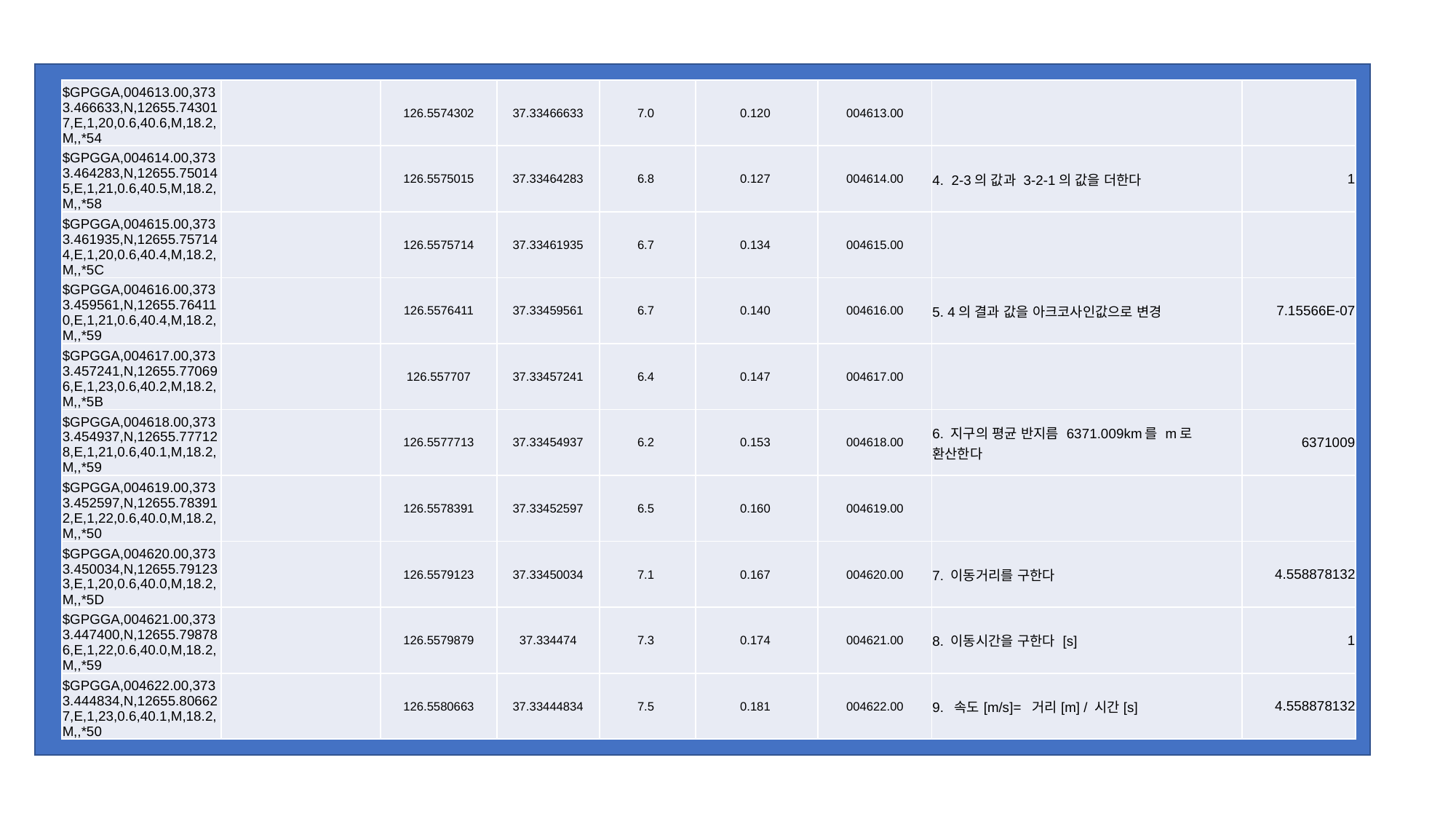

| $GPGGA,004613.00,3733.466633,N,12655.743017,E,1,20,0.6,40.6,M,18.2,M,,\*54 |  | 126.5574302 | 37.33466633 | 7.0 | 0.120 | 004613.00 |  |  |
| --- | --- | --- | --- | --- | --- | --- | --- | --- |
| $GPGGA,004614.00,3733.464283,N,12655.750145,E,1,21,0.6,40.5,M,18.2,M,,\*58 |  | 126.5575015 | 37.33464283 | 6.8 | 0.127 | 004614.00 | 4. 2-3의 값과 3-2-1의 값을 더한다 | 1 |
| $GPGGA,004615.00,3733.461935,N,12655.757144,E,1,20,0.6,40.4,M,18.2,M,,\*5C |  | 126.5575714 | 37.33461935 | 6.7 | 0.134 | 004615.00 |  |  |
| $GPGGA,004616.00,3733.459561,N,12655.764110,E,1,21,0.6,40.4,M,18.2,M,,\*59 |  | 126.5576411 | 37.33459561 | 6.7 | 0.140 | 004616.00 | 5. 4의 결과 값을 아크코사인값으로 변경 | 7.15566E-07 |
| $GPGGA,004617.00,3733.457241,N,12655.770696,E,1,23,0.6,40.2,M,18.2,M,,\*5B |  | 126.557707 | 37.33457241 | 6.4 | 0.147 | 004617.00 |  |  |
| $GPGGA,004618.00,3733.454937,N,12655.777128,E,1,21,0.6,40.1,M,18.2,M,,\*59 |  | 126.5577713 | 37.33454937 | 6.2 | 0.153 | 004618.00 | 6. 지구의 평균 반지름 6371.009km를 m로 환산한다 | 6371009 |
| $GPGGA,004619.00,3733.452597,N,12655.783912,E,1,22,0.6,40.0,M,18.2,M,,\*50 |  | 126.5578391 | 37.33452597 | 6.5 | 0.160 | 004619.00 |  |  |
| $GPGGA,004620.00,3733.450034,N,12655.791233,E,1,20,0.6,40.0,M,18.2,M,,\*5D |  | 126.5579123 | 37.33450034 | 7.1 | 0.167 | 004620.00 | 7. 이동거리를 구한다 | 4.558878132 |
| $GPGGA,004621.00,3733.447400,N,12655.798786,E,1,22,0.6,40.0,M,18.2,M,,\*59 |  | 126.5579879 | 37.334474 | 7.3 | 0.174 | 004621.00 | 8. 이동시간을 구한다 [s] | 1 |
| $GPGGA,004622.00,3733.444834,N,12655.806627,E,1,23,0.6,40.1,M,18.2,M,,\*50 |  | 126.5580663 | 37.33444834 | 7.5 | 0.181 | 004622.00 | 9. 속도[m/s]= 거리[m] / 시간[s] | 4.558878132 |